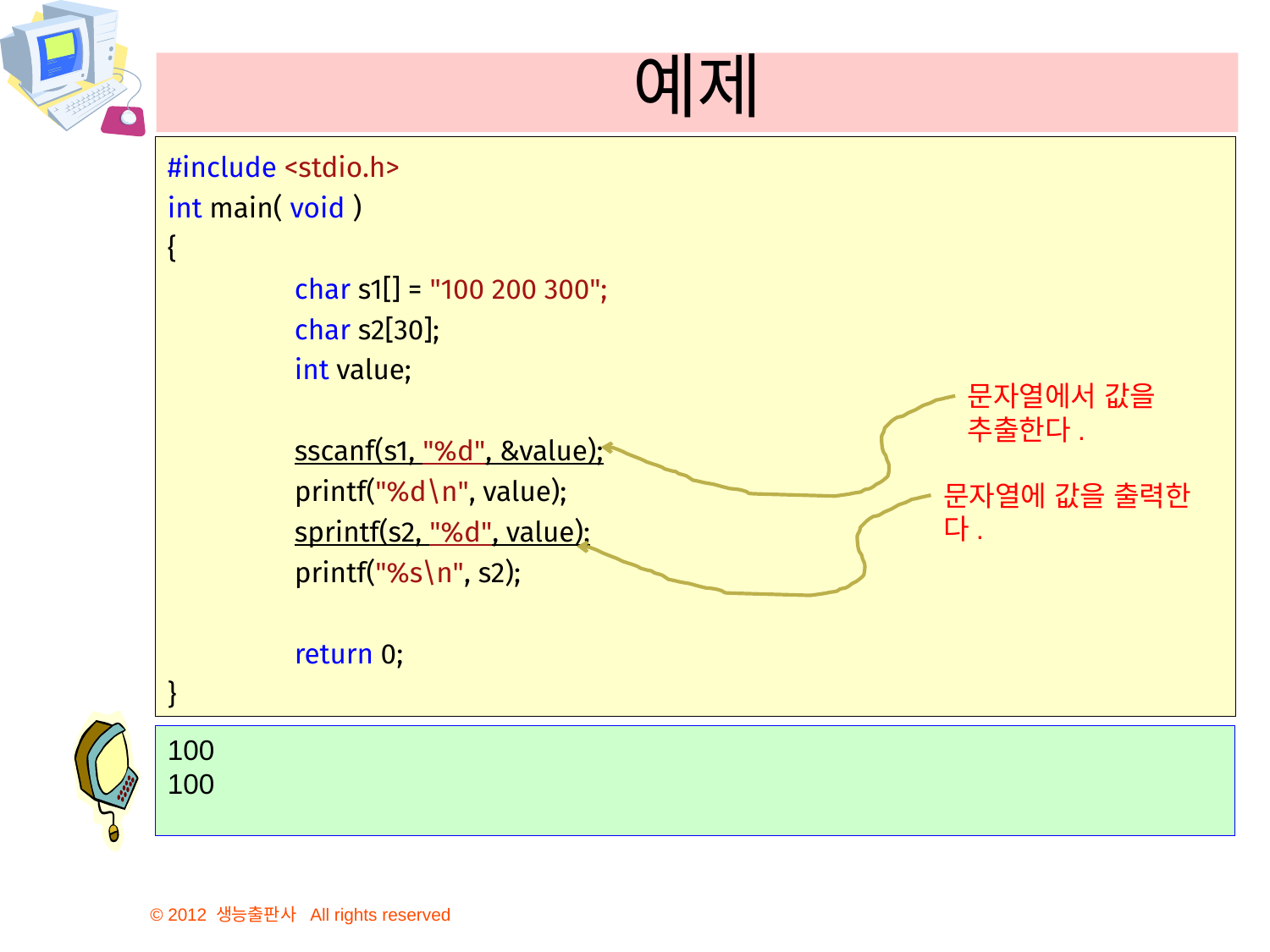

# 예제
#include <stdio.h>
int main( void )
{
	char s1[] = "100 200 300";
	char s2[30];
	int value;

	sscanf(s1, "%d", &value);
	printf("%d\n", value);
	sprintf(s2, "%d", value);
	printf("%s\n", s2);

	return 0;
}
문자열에서 값을 추출한다.

문자열에 값을 출력한다.

100
100